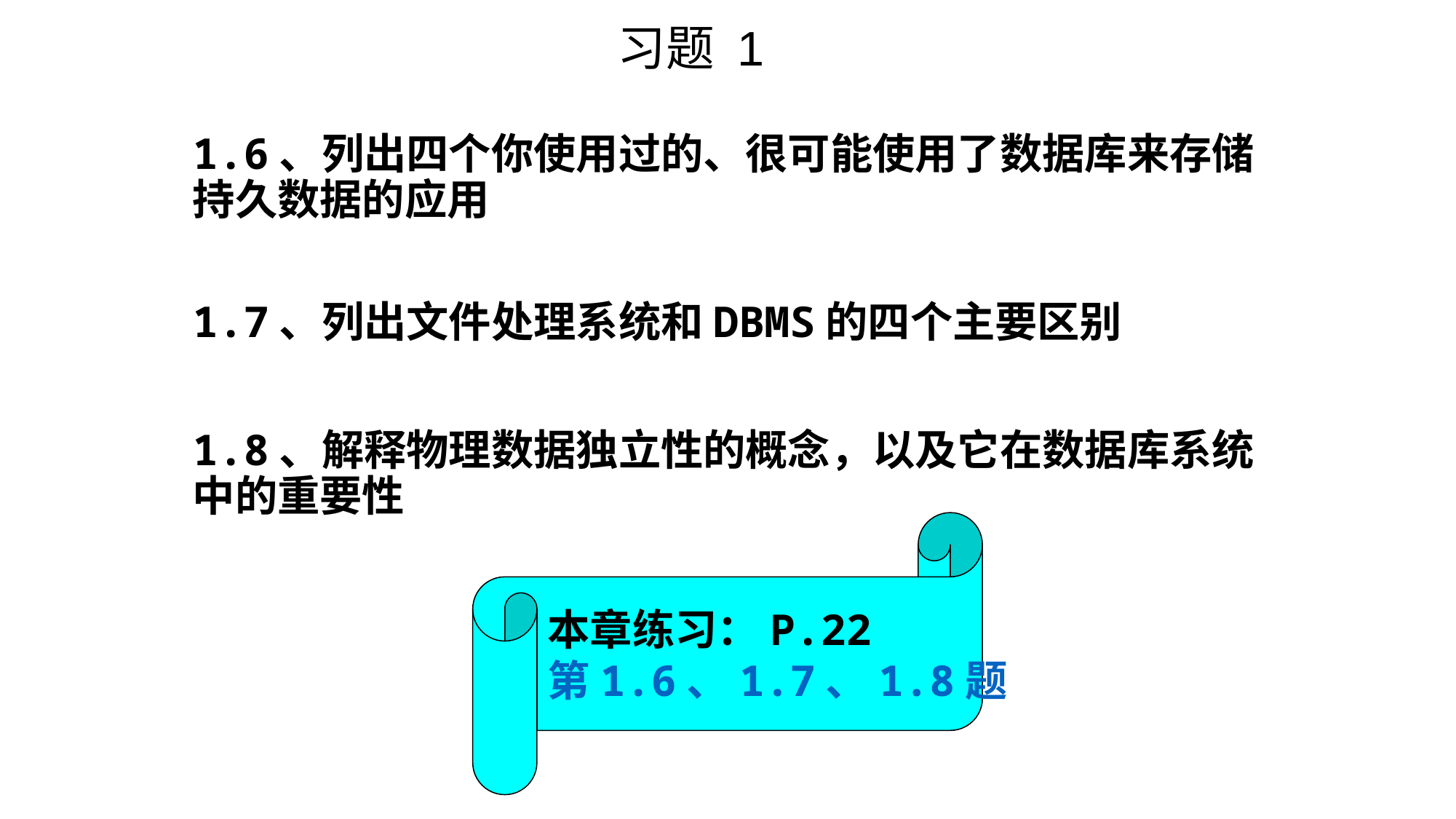

# 习题 1
1.6、列出四个你使用过的、很可能使用了数据库来存储持久数据的应用

1.7、列出文件处理系统和DBMS的四个主要区别

1.8、解释物理数据独立性的概念，以及它在数据库系统中的重要性
本章练习：P.22
第1.6、1.7、1.8题